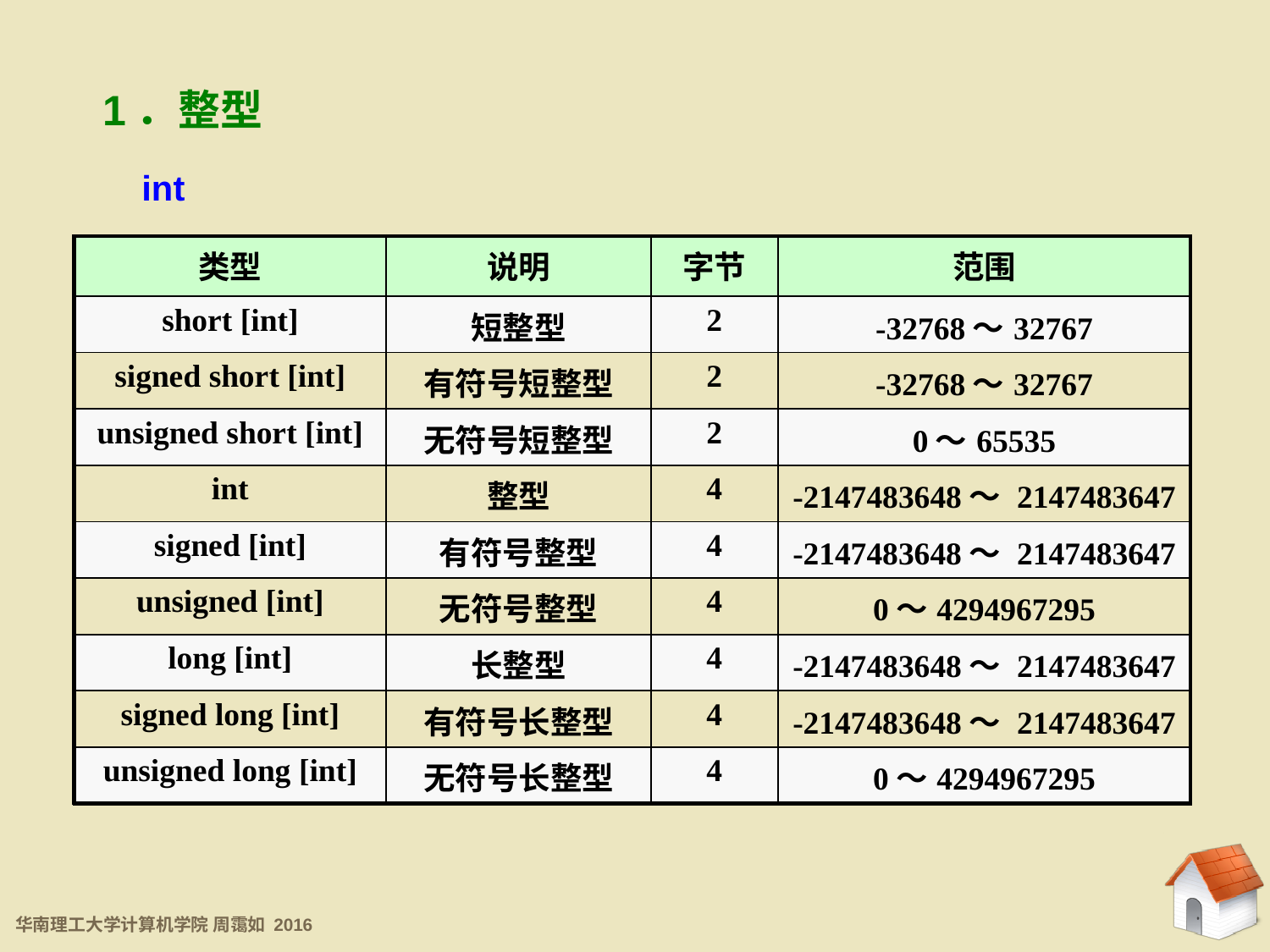

1．整型
int
| 类型 | 说明 | 字节 | 范围 |
| --- | --- | --- | --- |
| short [int] | 短整型 | 2 | -32768～32767 |
| signed short [int] | 有符号短整型 | 2 | -32768～32767 |
| unsigned short [int] | 无符号短整型 | 2 | 0～65535 |
| int | 整型 | 4 | -2147483648～ 2147483647 |
| signed [int] | 有符号整型 | 4 | -2147483648～ 2147483647 |
| unsigned [int] | 无符号整型 | 4 | 0～4294967295 |
| long [int] | 长整型 | 4 | -2147483648～ 2147483647 |
| signed long [int] | 有符号长整型 | 4 | -2147483648～ 2147483647 |
| unsigned long [int] | 无符号长整型 | 4 | 0～4294967295 |